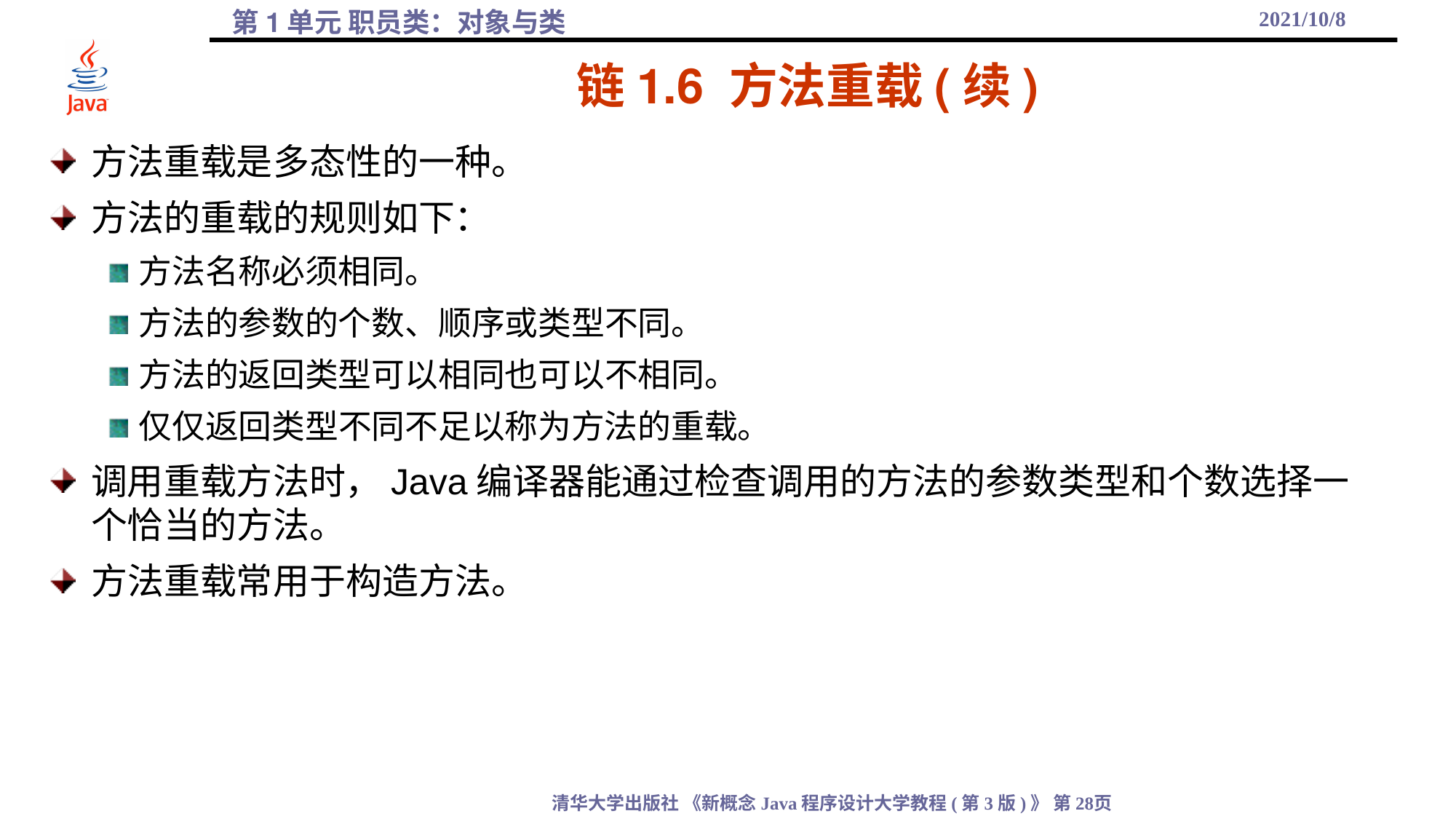

2021/10/8
# 链1.6 方法重载(续)
方法重载是多态性的一种。
方法的重载的规则如下：
方法名称必须相同。
方法的参数的个数、顺序或类型不同。
方法的返回类型可以相同也可以不相同。
仅仅返回类型不同不足以称为方法的重载。
调用重载方法时，Java编译器能通过检查调用的方法的参数类型和个数选择一个恰当的方法。
方法重载常用于构造方法。